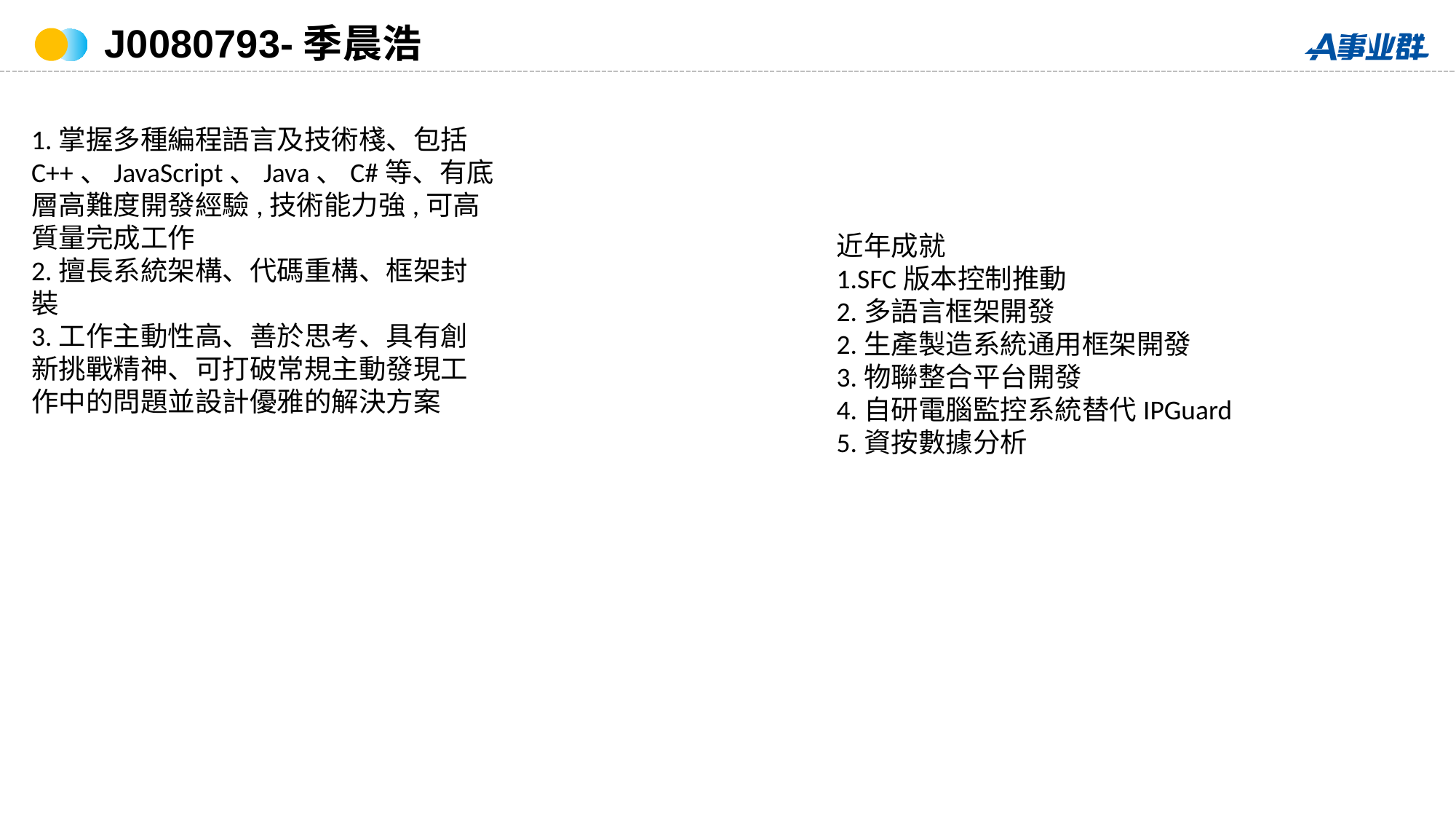

J0080793-季晨浩
1.掌握多種編程語言及技術棧、包括C++、JavaScript、Java、C#等、有底層高難度開發經驗,技術能力強,可高質量完成工作
2.擅長系統架構、代碼重構、框架封裝
3.工作主動性高、善於思考、具有創新挑戰精神、可打破常規主動發現工作中的問題並設計優雅的解決方案
近年成就
1.SFC版本控制推動
2.多語言框架開發
2.生產製造系統通用框架開發
3.物聯整合平台開發
4.自研電腦監控系統替代IPGuard
5.資按數據分析